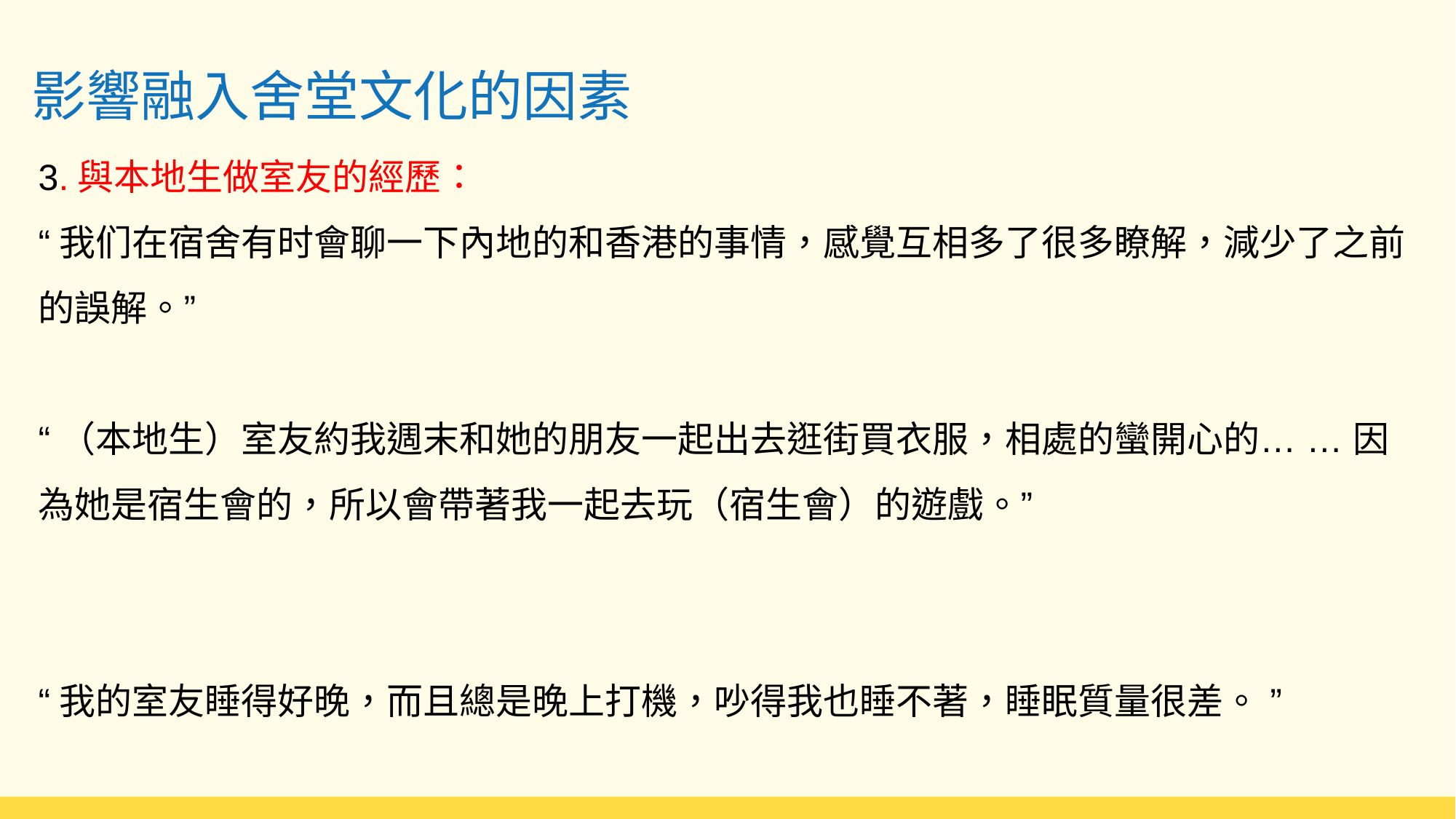

3.與本地生做室友的經歷：
“我们在宿舍有时會聊一下內地的和香港的事情，感覺互相多了很多瞭解，減少了之前的誤解。”

“（本地生）室友約我週末和她的朋友一起出去逛街買衣服，相處的蠻開心的… … 因為她是宿生會的，所以會帶著我一起去玩（宿生會）的遊戲。”

“我的室友睡得好晚，而且總是晚上打機，吵得我也睡不著，睡眠質量很差。 ”

影響融入舍堂文化的因素